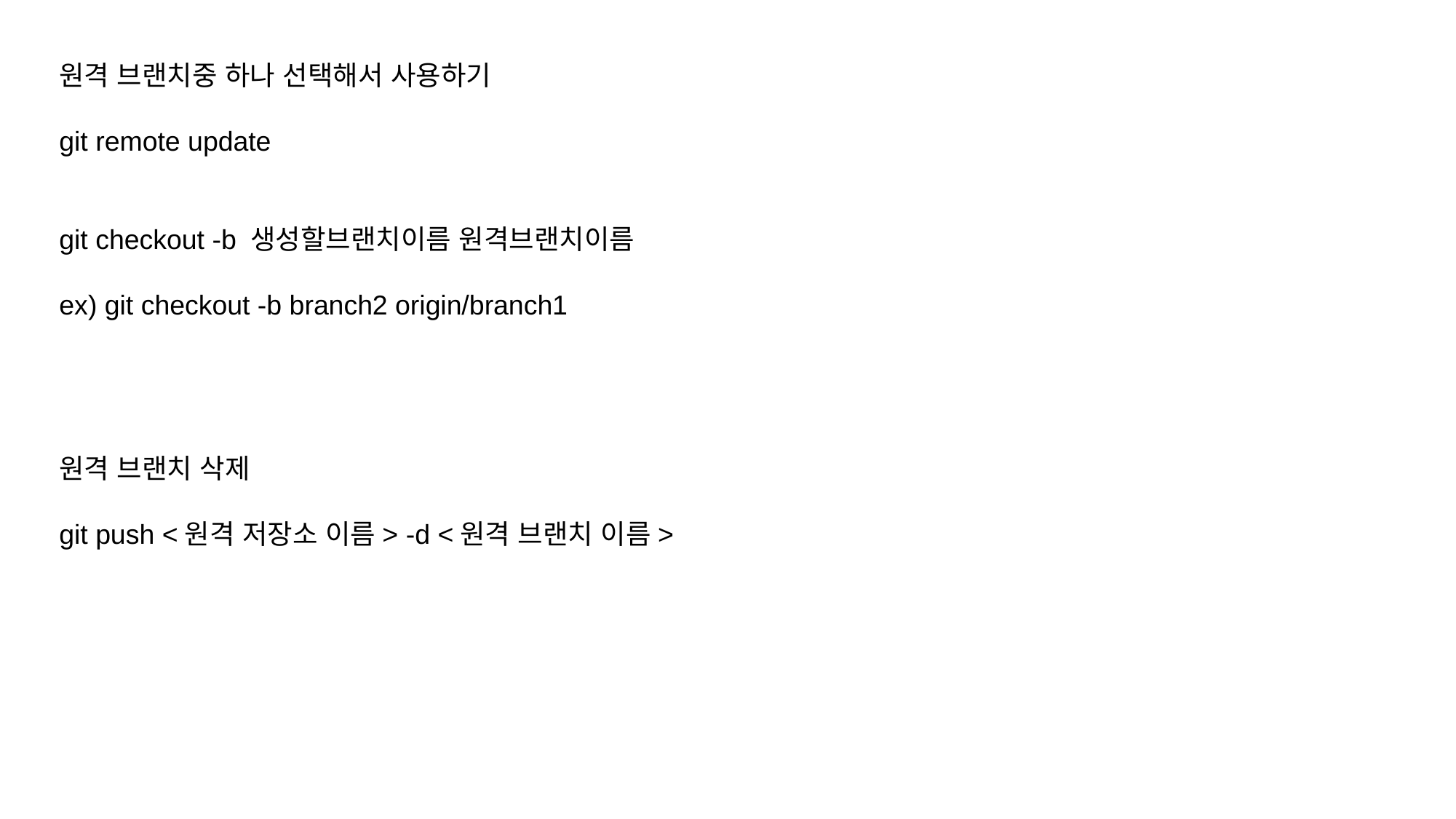

원격 브랜치중 하나 선택해서 사용하기

git remote update

git checkout -b 생성할브랜치이름 원격브랜치이름

ex) git checkout -b branch2 origin/branch1

원격 브랜치 삭제

git push <원격 저장소 이름> -d <원격 브랜치 이름>